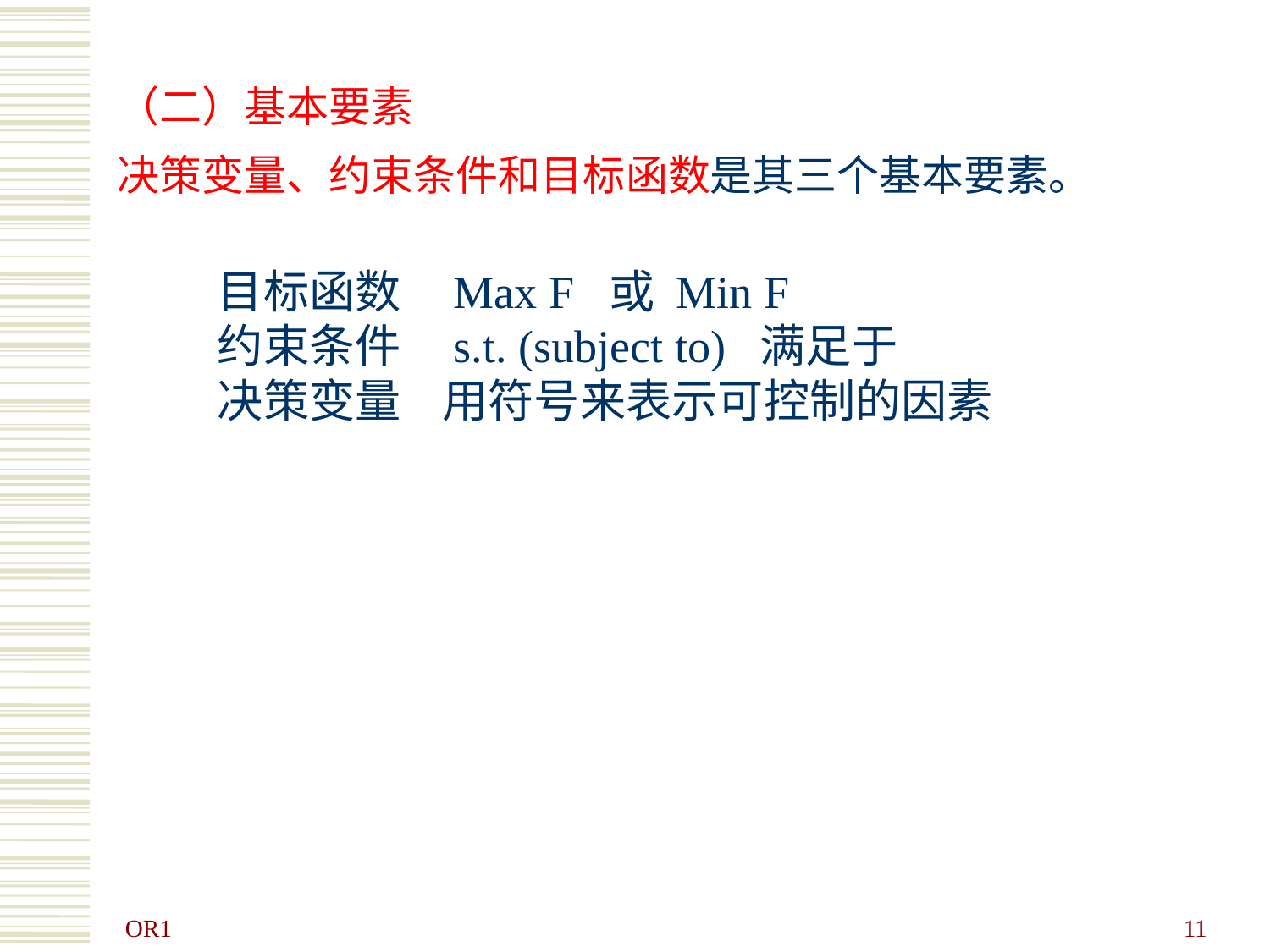

（二）基本要素
决策变量、约束条件和目标函数是其三个基本要素。
目标函数    Max F  或 Min F
约束条件    s.t. (subject to)  满足于
决策变量    用符号来表示可控制的因素
OR1
11